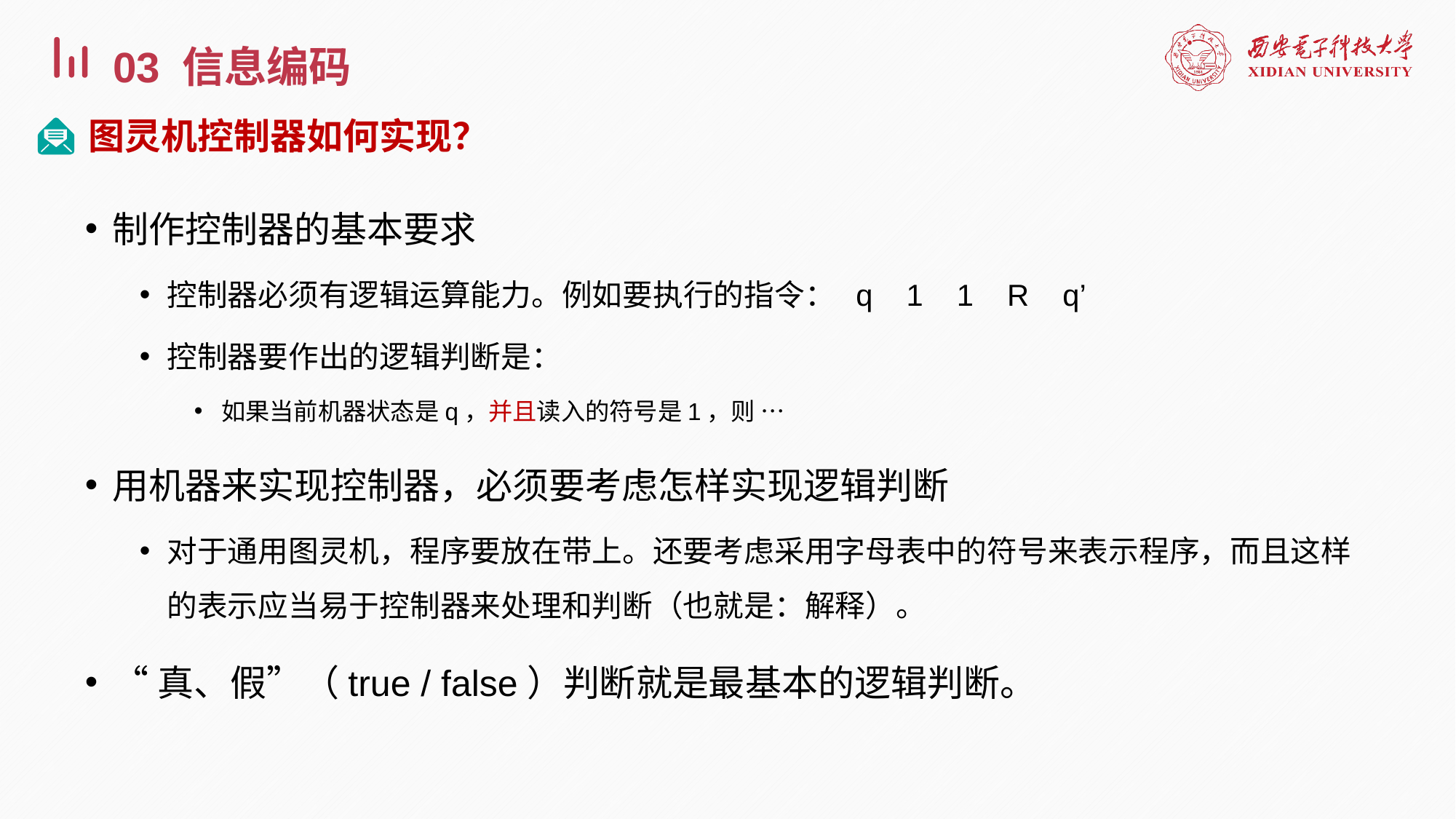

03 信息编码
图灵机控制器如何实现？

制作控制器的基本要求
控制器必须有逻辑运算能力。例如要执行的指令：  q    1    1    R    q’
控制器要作出的逻辑判断是：
如果当前机器状态是q，并且读入的符号是1，则 …
用机器来实现控制器，必须要考虑怎样实现逻辑判断
对于通用图灵机，程序要放在带上。还要考虑采用字母表中的符号来表示程序，而且这样的表示应当易于控制器来处理和判断（也就是：解释）。
“真、假”（true / false）判断就是最基本的逻辑判断。